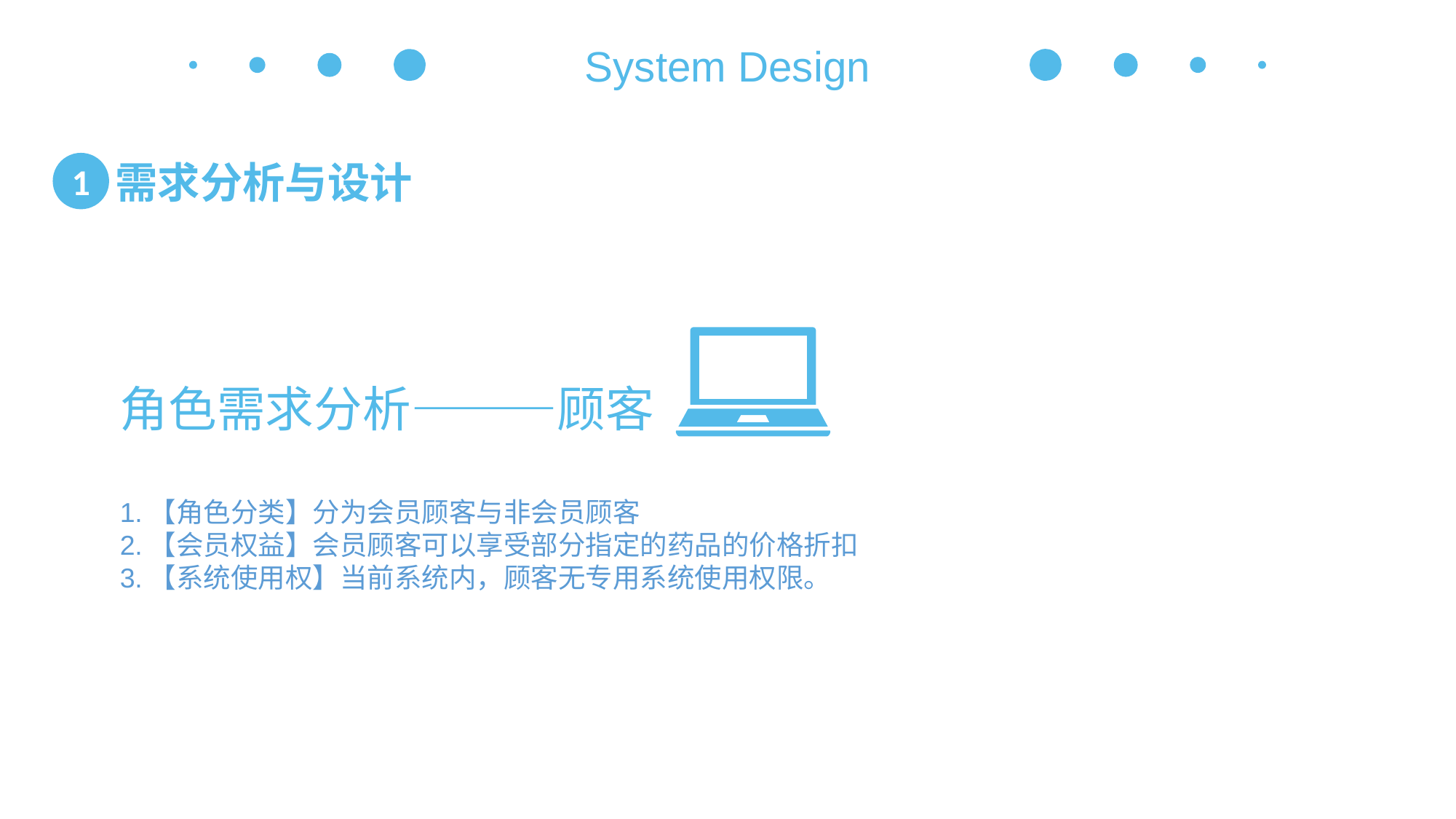

System Design

     需求分析与设计
1
角色需求分析———顾客

1.【角色分类】分为会员顾客与非会员顾客
2.【会员权益】会员顾客可以享受部分指定的药品的价格折扣
3.【系统使用权】当前系统内，顾客无专用系统使用权限。